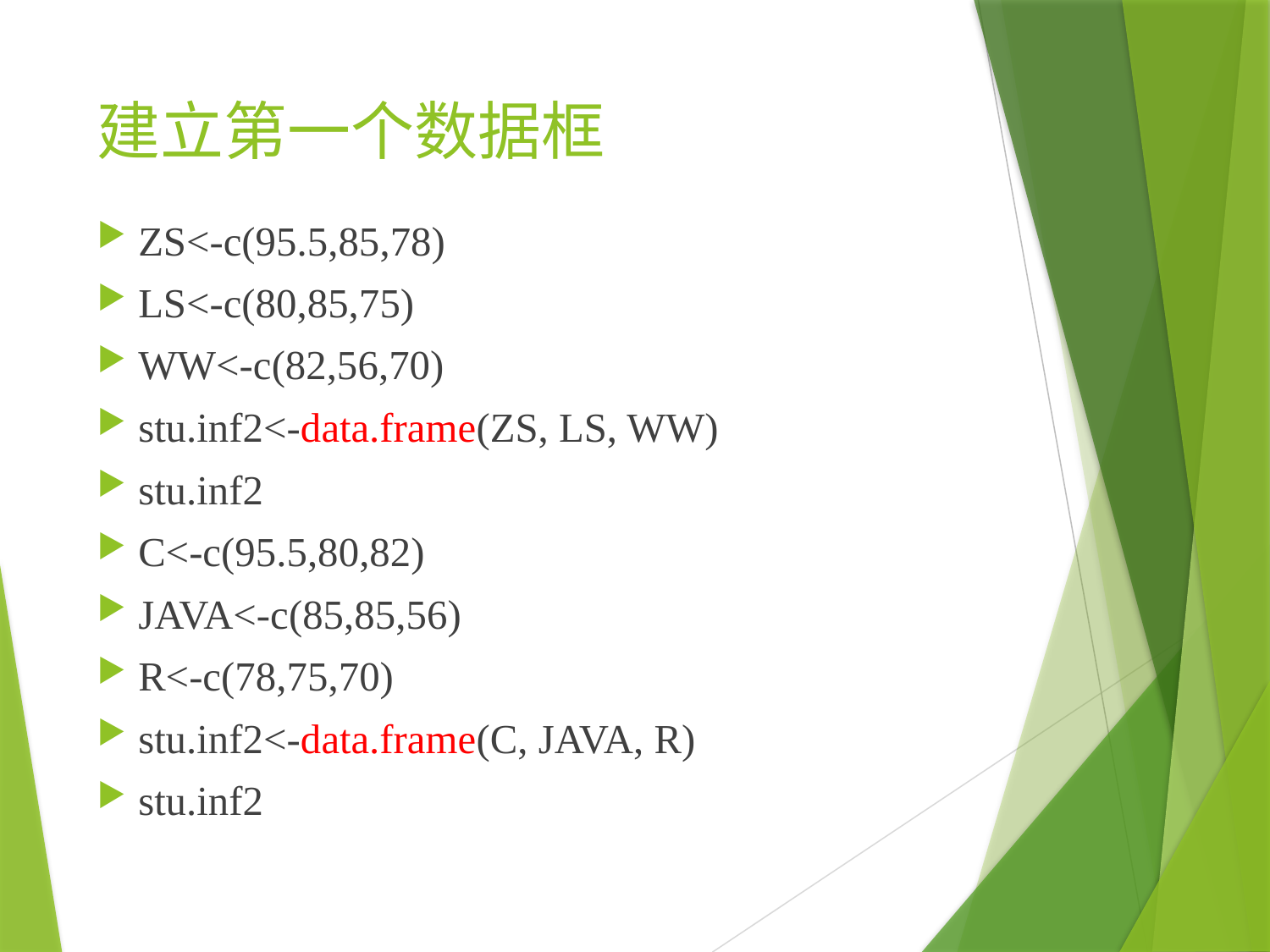

# 建立第一个数据框
ZS<-c(95.5,85,78)
LS<-c(80,85,75)
WW<-c(82,56,70)
stu.inf2<-data.frame(ZS, LS, WW)
stu.inf2
C<-c(95.5,80,82)
JAVA<-c(85,85,56)
R<-c(78,75,70)
stu.inf2<-data.frame(C, JAVA, R)
stu.inf2